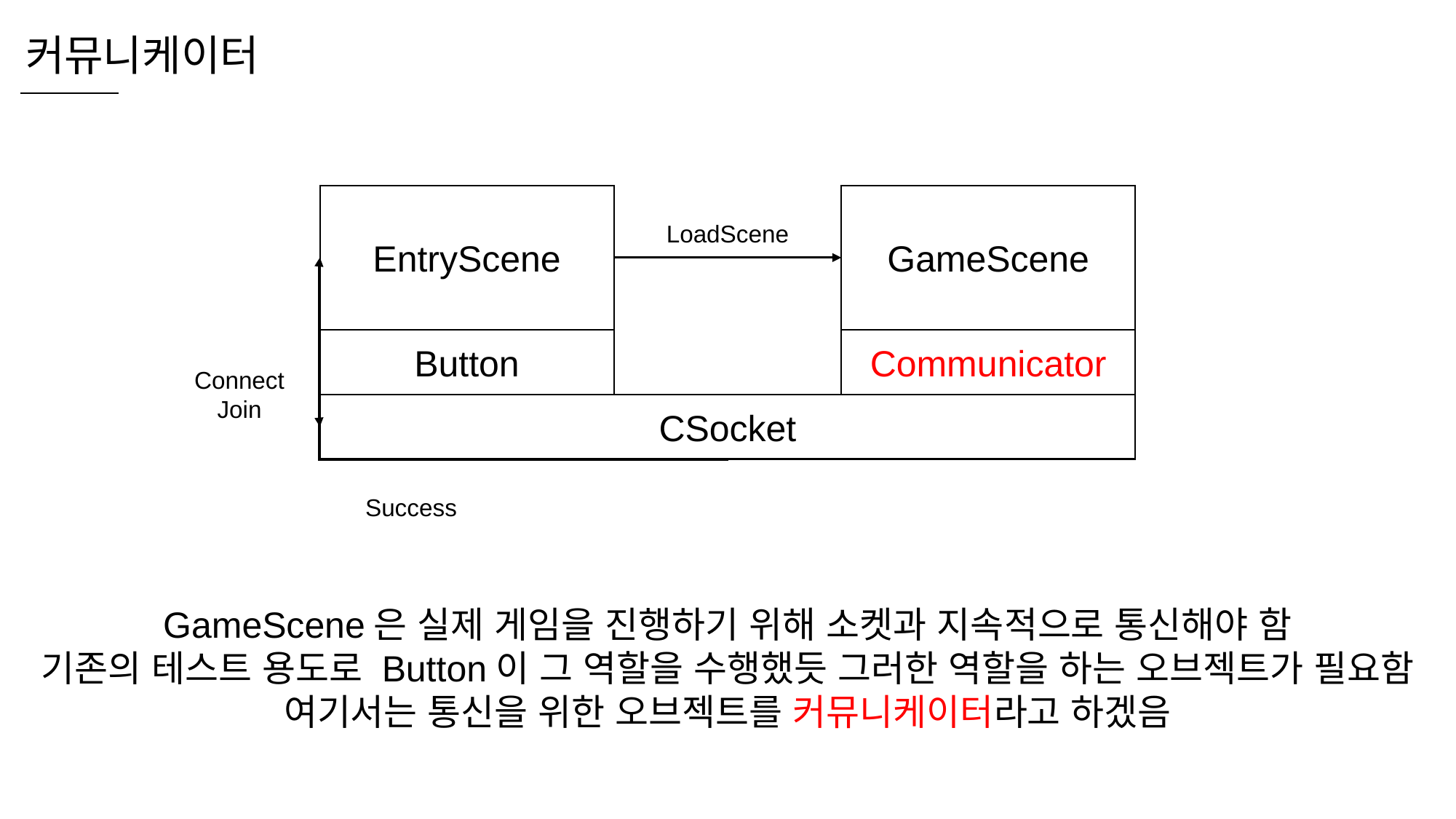

커뮤니케이터
EntryScene
GameScene
LoadScene
Communicator
Button
Connect
Join
CSocket
Success
GameScene은 실제 게임을 진행하기 위해 소켓과 지속적으로 통신해야 함
기존의 테스트 용도로 Button이 그 역할을 수행했듯 그러한 역할을 하는 오브젝트가 필요함
여기서는 통신을 위한 오브젝트를 커뮤니케이터라고 하겠음